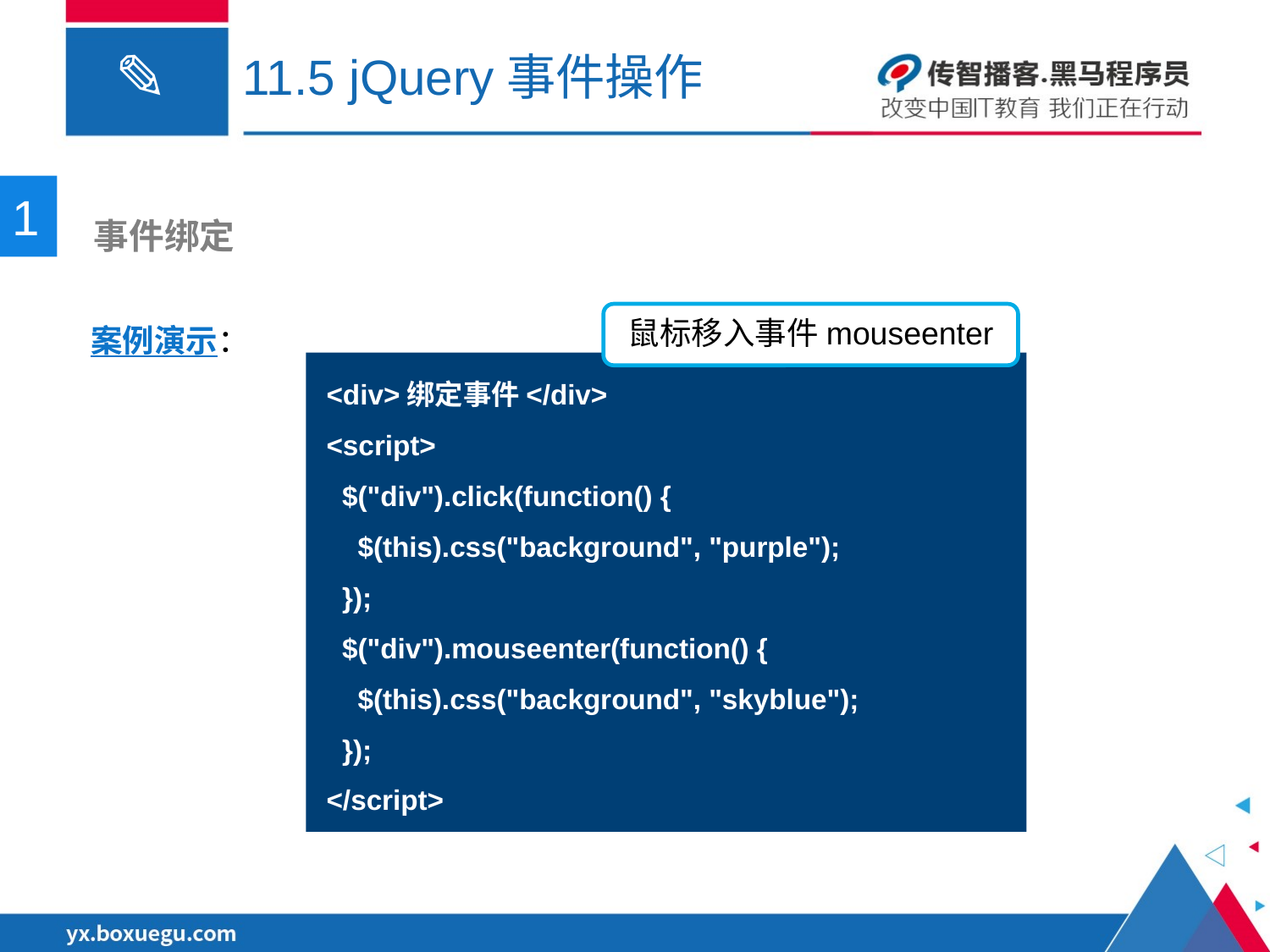

# 11.5 jQuery事件操作

1
  事件绑定
案例演示：
鼠标移入事件mouseenter

<div>绑定事件</div>
<script>
  $("div").click(function() {
    $(this).css("background", "purple");
  });
  $("div").mouseenter(function() {
    $(this).css("background", "skyblue");
  });
</script>